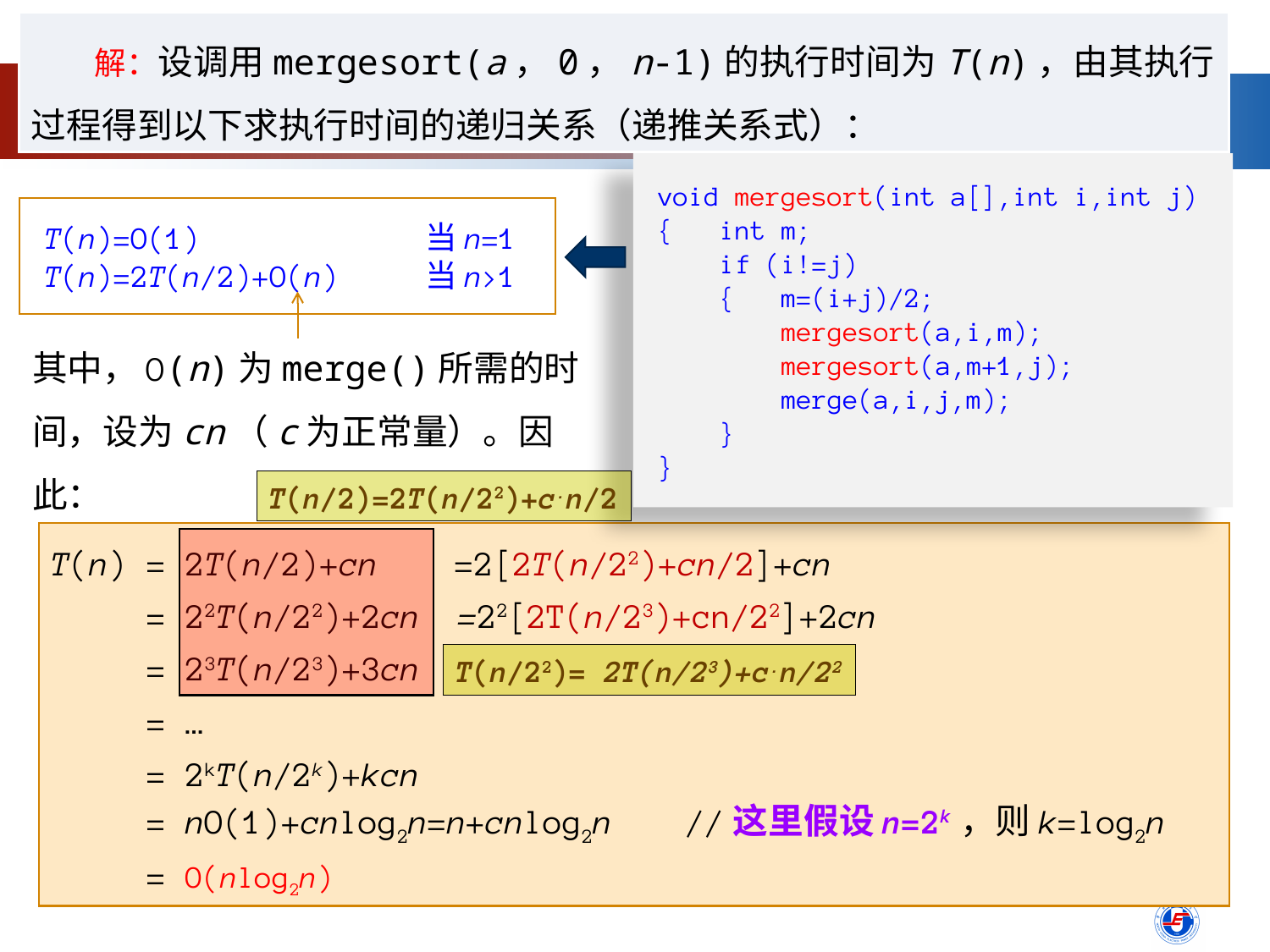

解：设调用mergesort(a，0，n-1)的执行时间为T(n)，由其执行过程得到以下求执行时间的递归关系（递推关系式）：
 算法的时间复杂性分析
void mergesort(int a[],int i,int j)
{   int m;
    if (i!=j)
    {   m=(i+j)/2;
        mergesort(a,i,m);
        mergesort(a,m+1,j);
        merge(a,i,j,m);
    }
}
T(n)=O(1)		当n=1
T(n)=2T(n/2)+O(n)	当n>1

其中，O(n)为merge()所需的时间，设为cn（c为正常量）。因此：
T(n/2)=2T(n/22)+c.n/2
T(n) = 2T(n/2)+cn    =2[2T(n/22)+cn/2]+cn
     = 22T(n/22)+2cn  =22[2T(n/23)+cn/22]+2cn
     = 23T(n/23)+3cn
     = …
     = 2kT(n/2k)+kcn
     = nO(1)+cnlog2n=n+cnlog2n	//这里假设n=2k，则k=log2n
     = O(nlog2n)

T(n/22)= 2T(n/23)+c.n/22